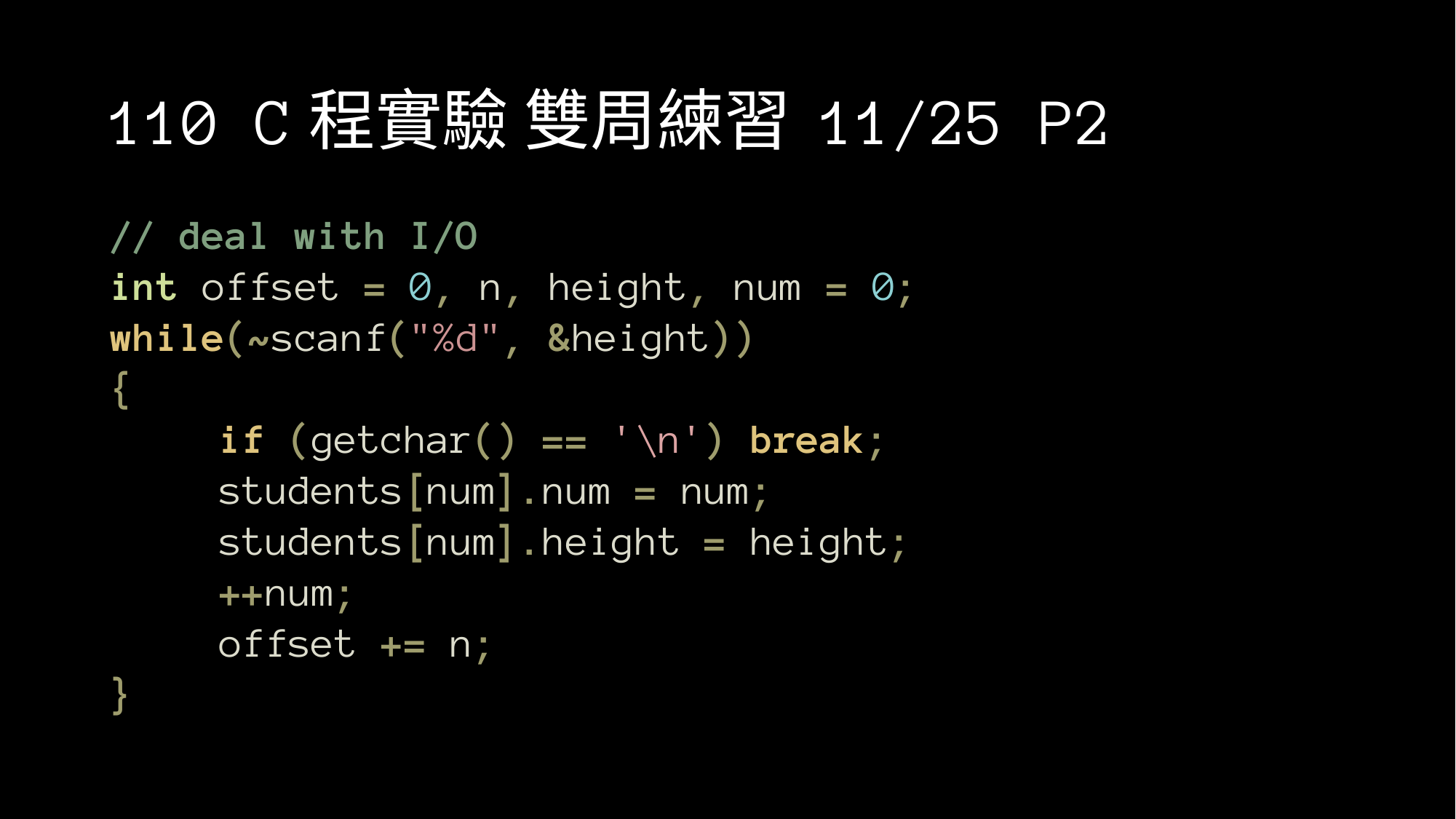

# 110 C程實驗 雙周練習 11/25 P2
// deal with I/O
int offset = 0, n, height, num = 0;
while(~scanf("%d", &height))
{
	if (getchar() == '\n') break;
	students[num].num = num;
	students[num].height = height;
	++num;
	offset += n;
}